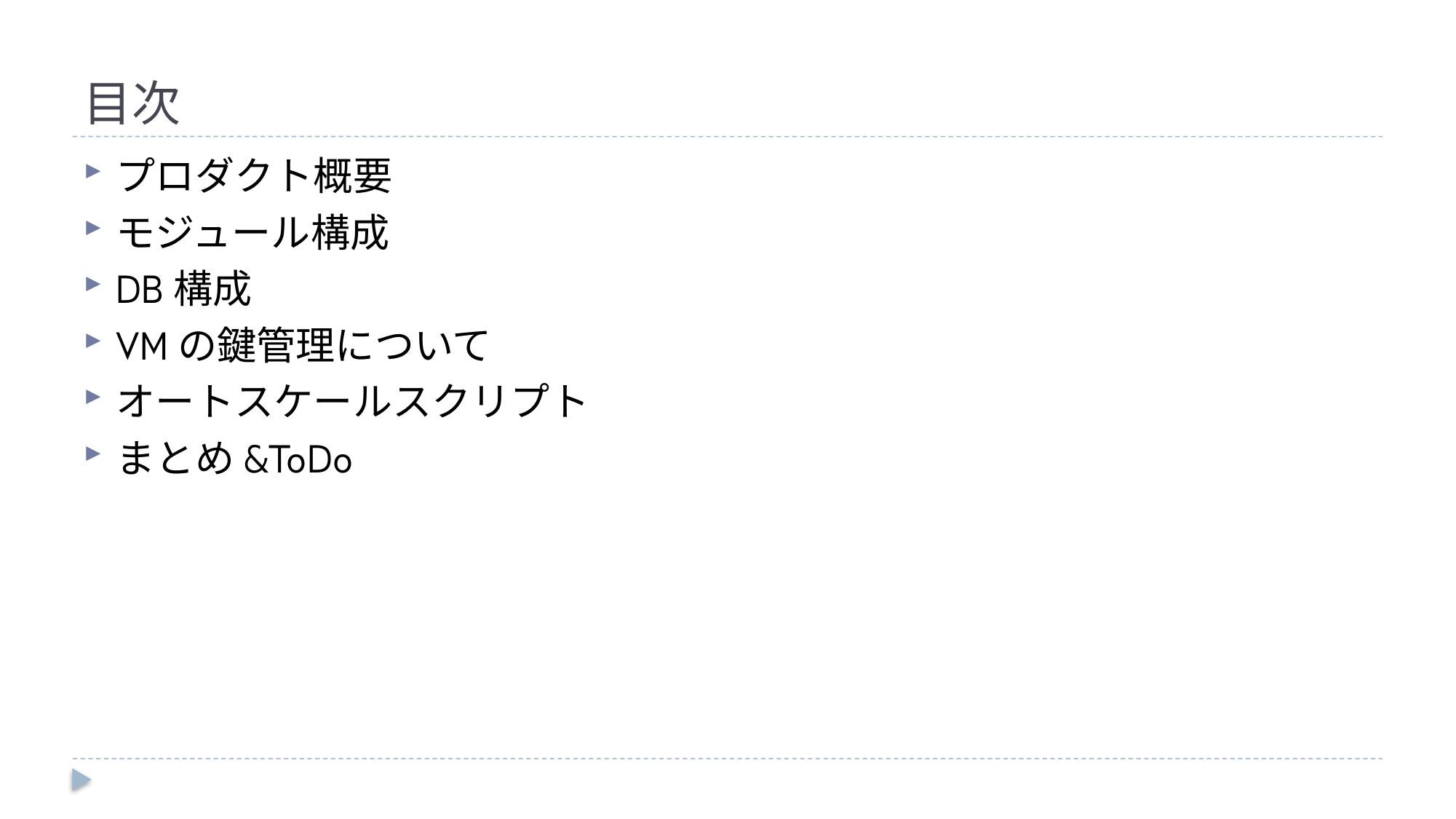

# 目次
プロダクト概要
モジュール構成
DB構成
VMの鍵管理について
オートスケールスクリプト
まとめ&ToDo